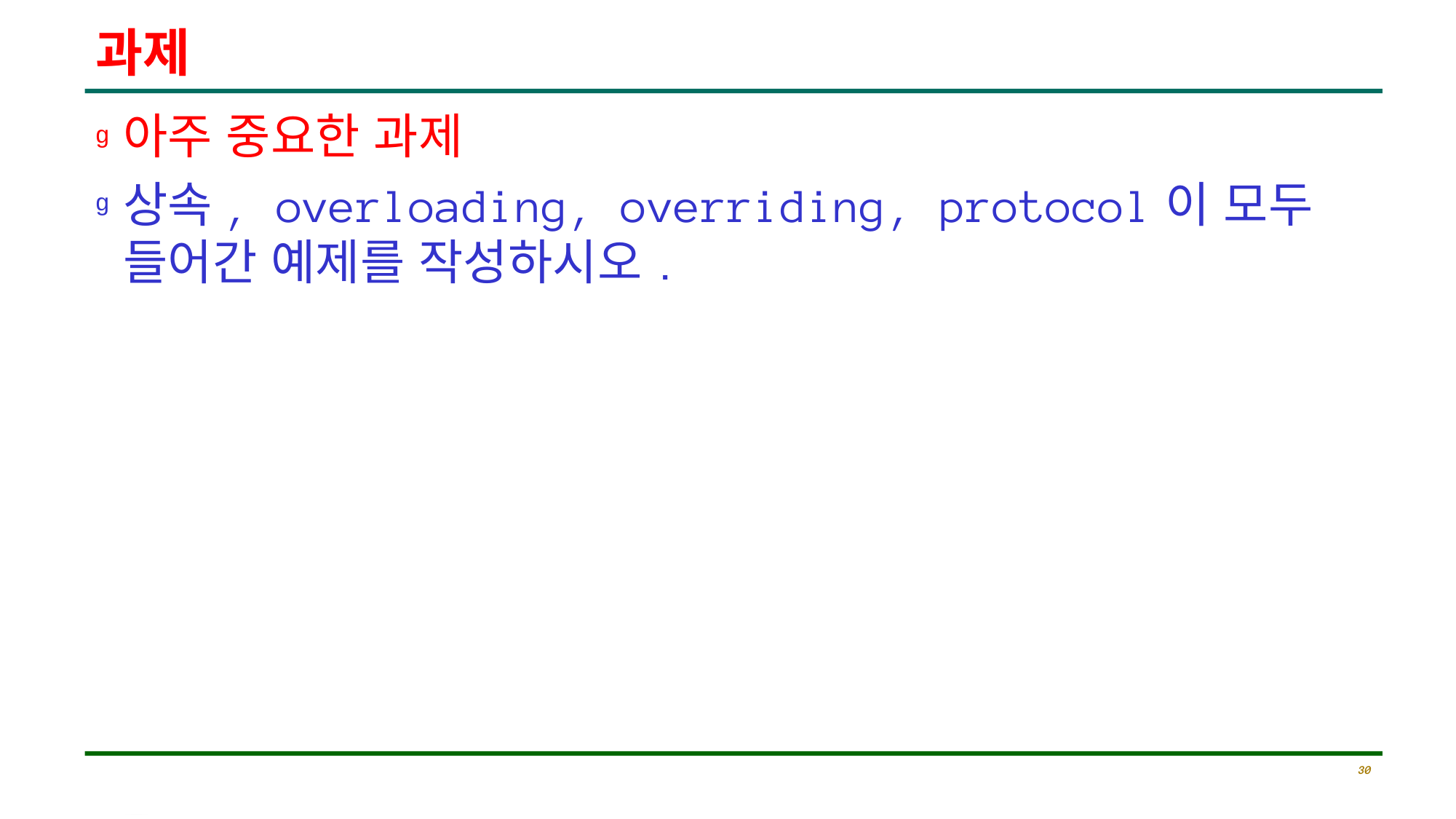

# 과제
아주 중요한 과제
상속, overloading, overriding, protocol이 모두 들어간 예제를 작성하시오.